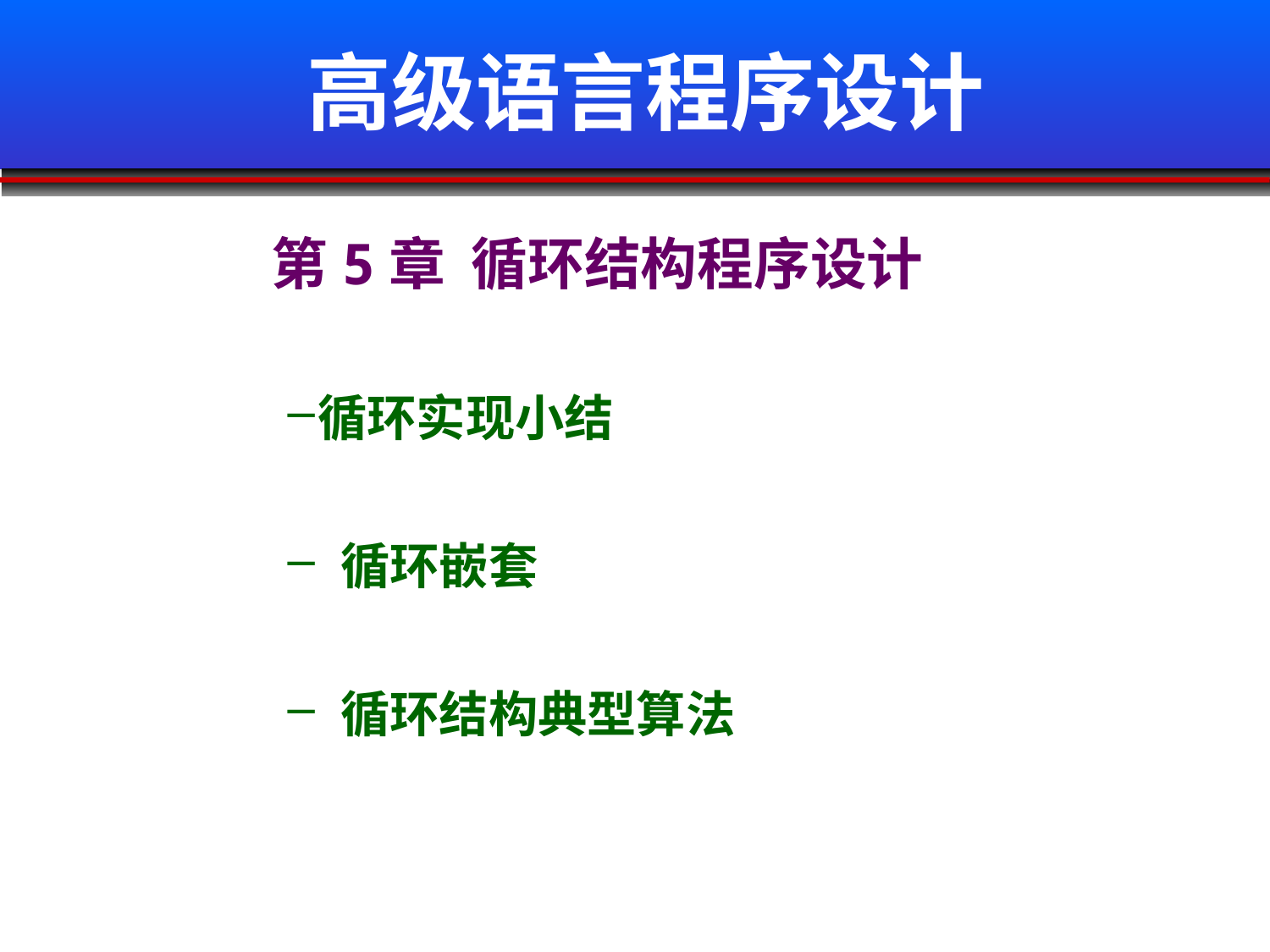

# 高级语言程序设计
 第5章  循环结构程序设计
循环实现小结
 循环嵌套
 循环结构典型算法